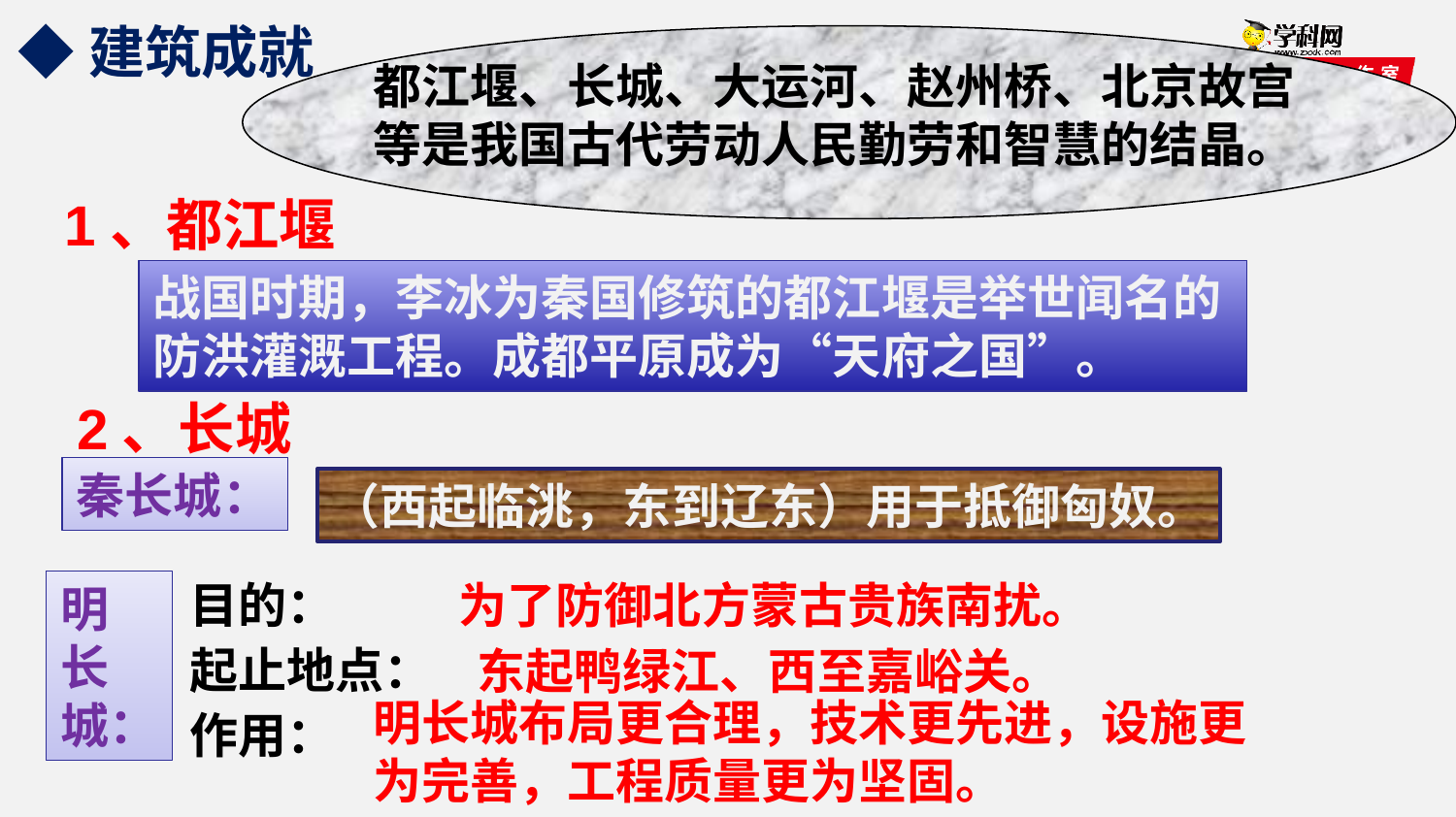

◆建筑成就

都江堰、长城、大运河、赵州桥、北京故宫等是我国古代劳动人民勤劳和智慧的结晶。
1、都江堰
战国时期，李冰为秦国修筑的都江堰是举世闻名的防洪灌溉工程。成都平原成为“天府之国”。
2、长城
秦长城：
（西起临洮，东到辽东）用于抵御匈奴。
目的：
起止地点：
作用：
为了防御北方蒙古贵族南扰。
明
长
城：
东起鸭绿江、西至嘉峪关。
明长城布局更合理，技术更先进，设施更为完善，工程质量更为坚固。